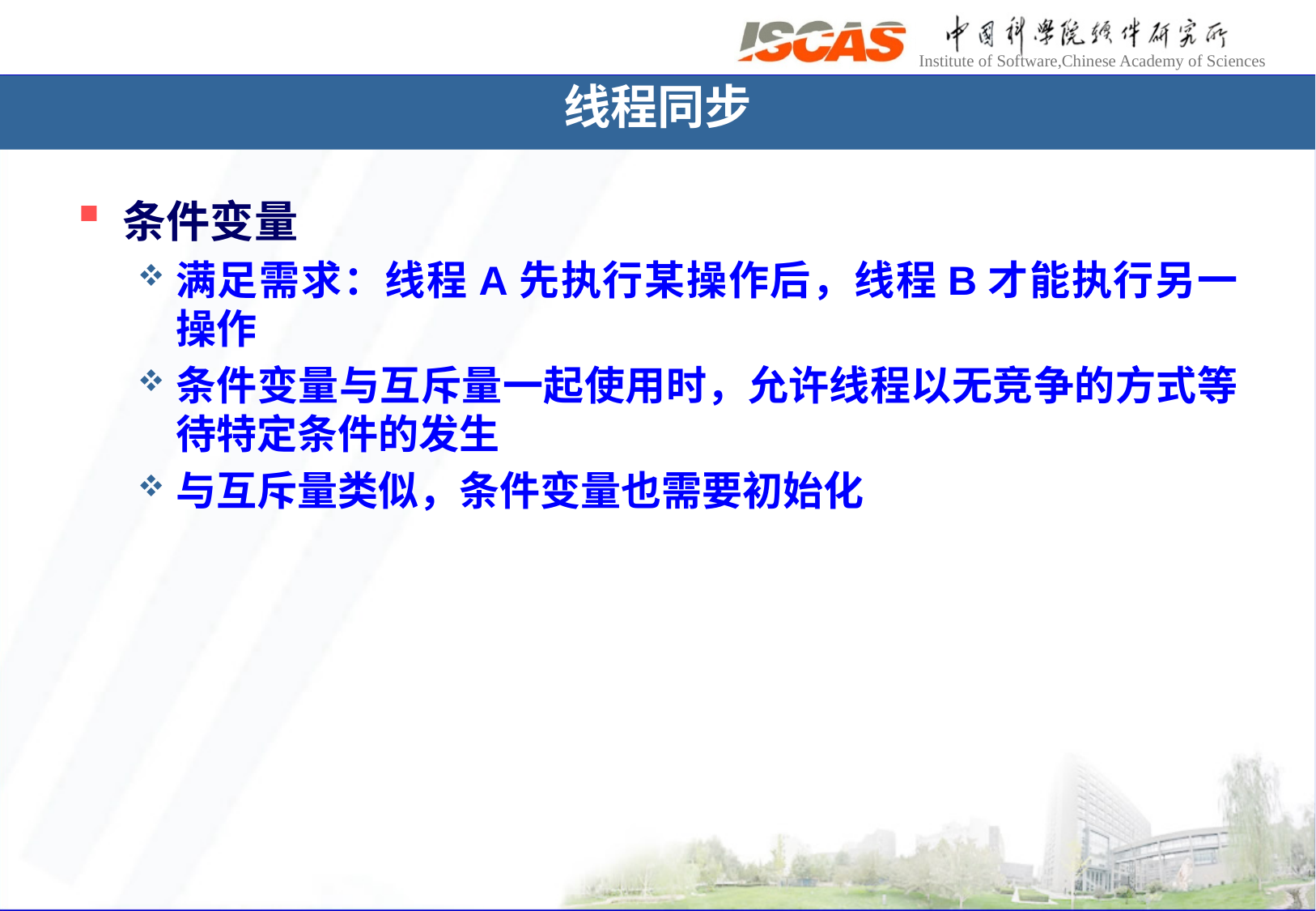

# 线程同步
条件变量
满足需求：线程A先执行某操作后，线程B才能执行另一操作
条件变量与互斥量一起使用时，允许线程以无竞争的方式等待特定条件的发生
与互斥量类似，条件变量也需要初始化